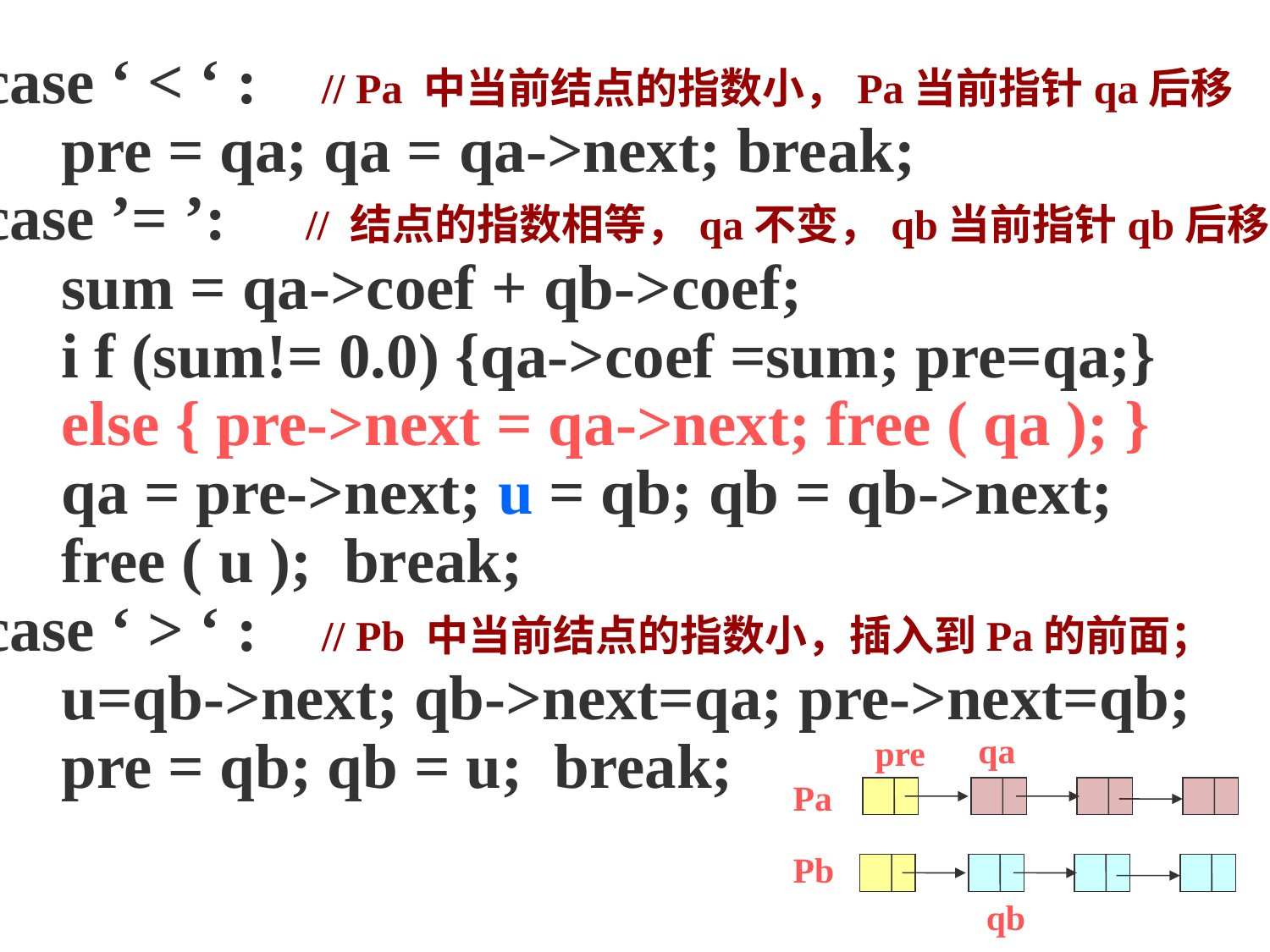

case ‘ < ‘ :    // Pa 中当前结点的指数小，Pa当前指针qa后移
     pre = qa; qa = qa->next; break;
case ’= ’:     // 结点的指数相等，qa不变，qb当前指针qb后移
     sum = qa->coef + qb->coef;
     i f (sum!= 0.0) {qa->coef =sum; pre=qa;}
     else { pre->next = qa->next; free ( qa ); }
     qa = pre->next; u = qb; qb = qb->next;
     free ( u );  break;
case ‘ > ‘ :    // Pb 中当前结点的指数小，插入到Pa的前面；
     u=qb->next; qb->next=qa; pre->next=qb;
     pre = qb; qb = u;  break;
qa
pre
Pa

Pb

qb